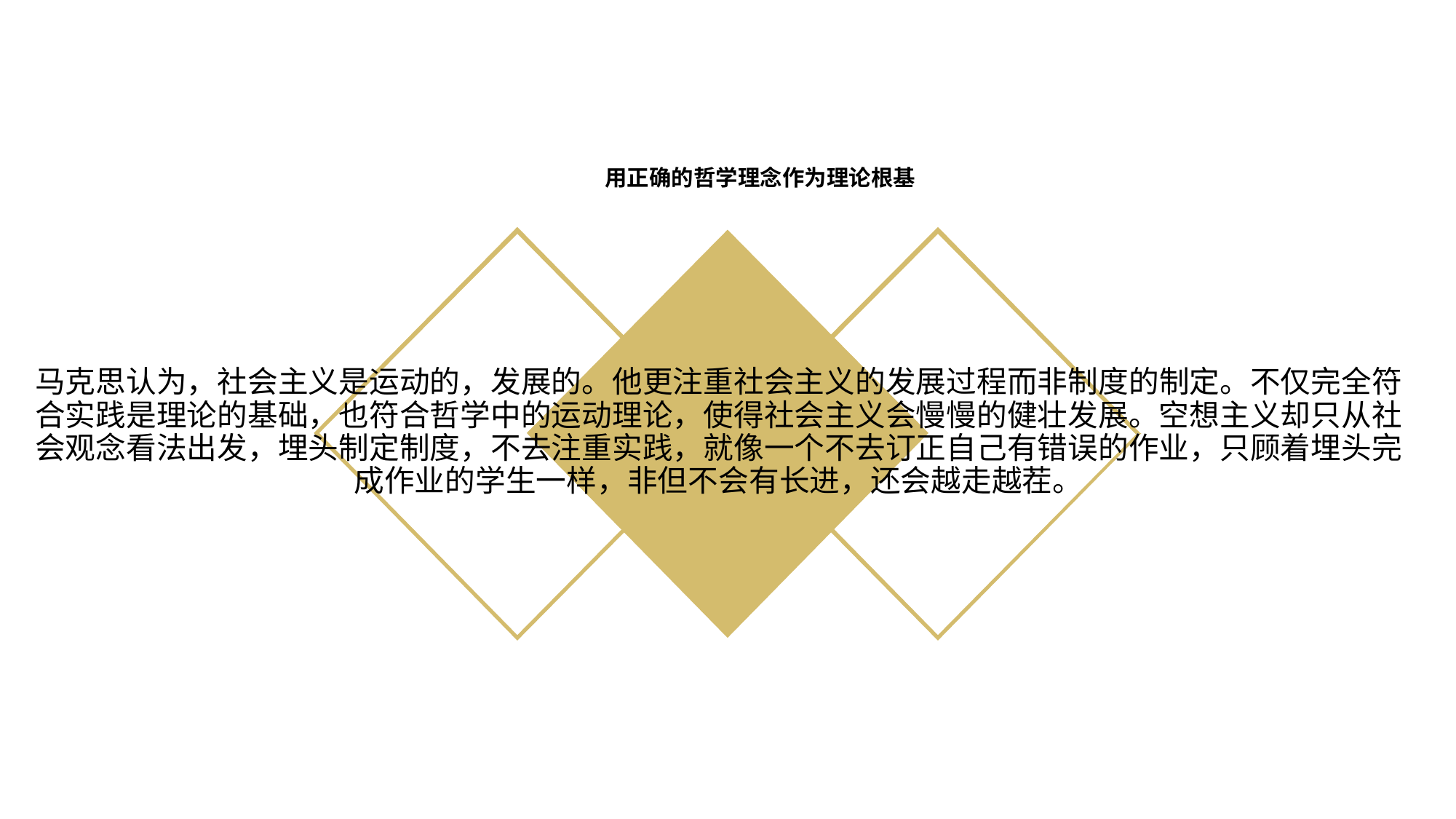

# 用正确的哲学理念作为理论根基
马克思认为，社会主义是运动的，发展的。他更注重社会主义的发展过程而非制度的制定。不仅完全符合实践是理论的基础，也符合哲学中的运动理论，使得社会主义会慢慢的健壮发展。空想主义却只从社会观念看法出发，埋头制定制度，不去注重实践，就像一个不去订正自己有错误的作业，只顾着埋头完成作业的学生一样，非但不会有长进，还会越走越茬。